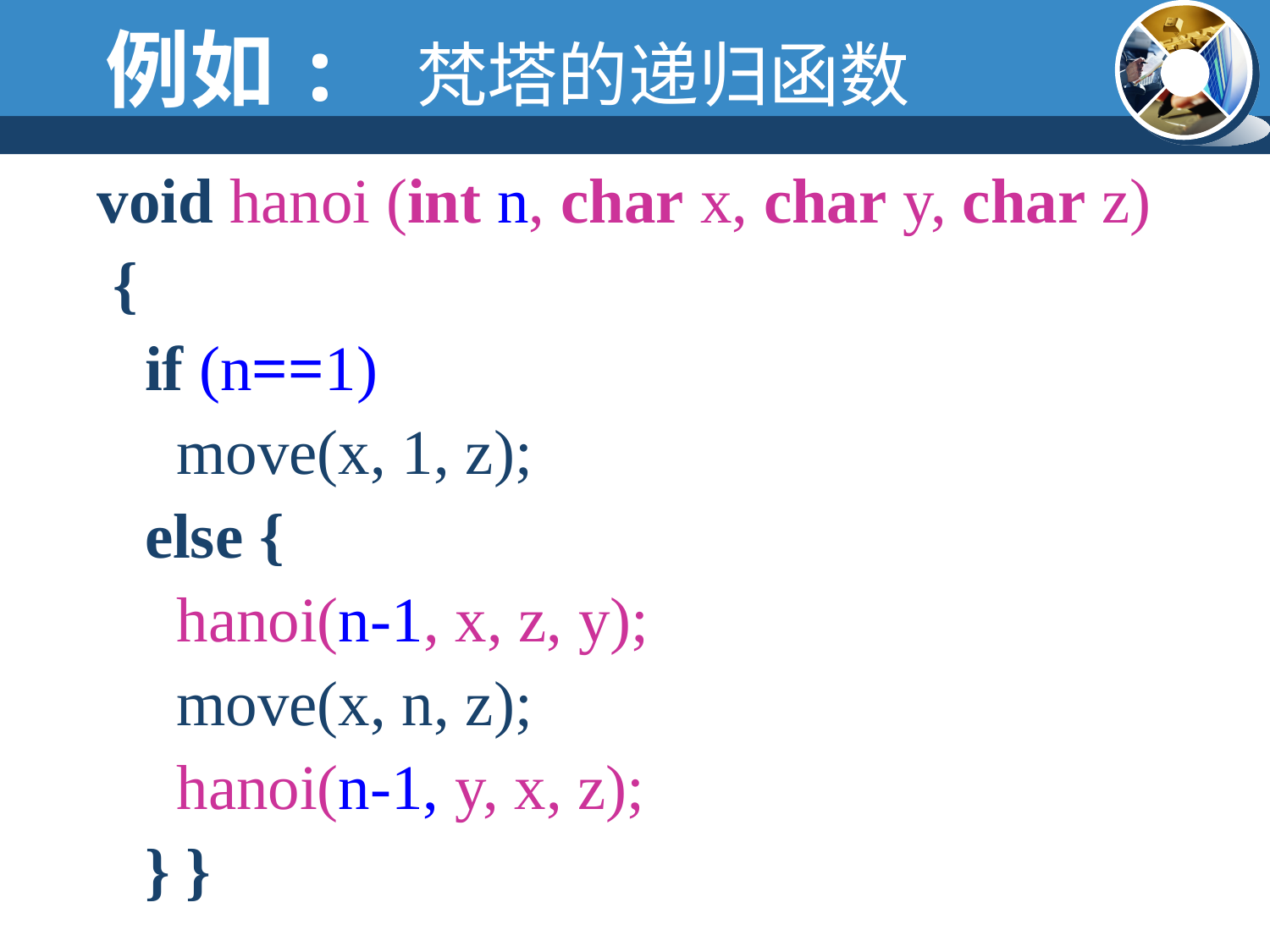

例如: 梵塔的递归函数
void hanoi (int n, char x, char y, char z)
 {
   if (n==1)
     move(x, 1, z);
   else {
     hanoi(n-1, x, z, y);
     move(x, n, z);
     hanoi(n-1, y, x, z);
   } }